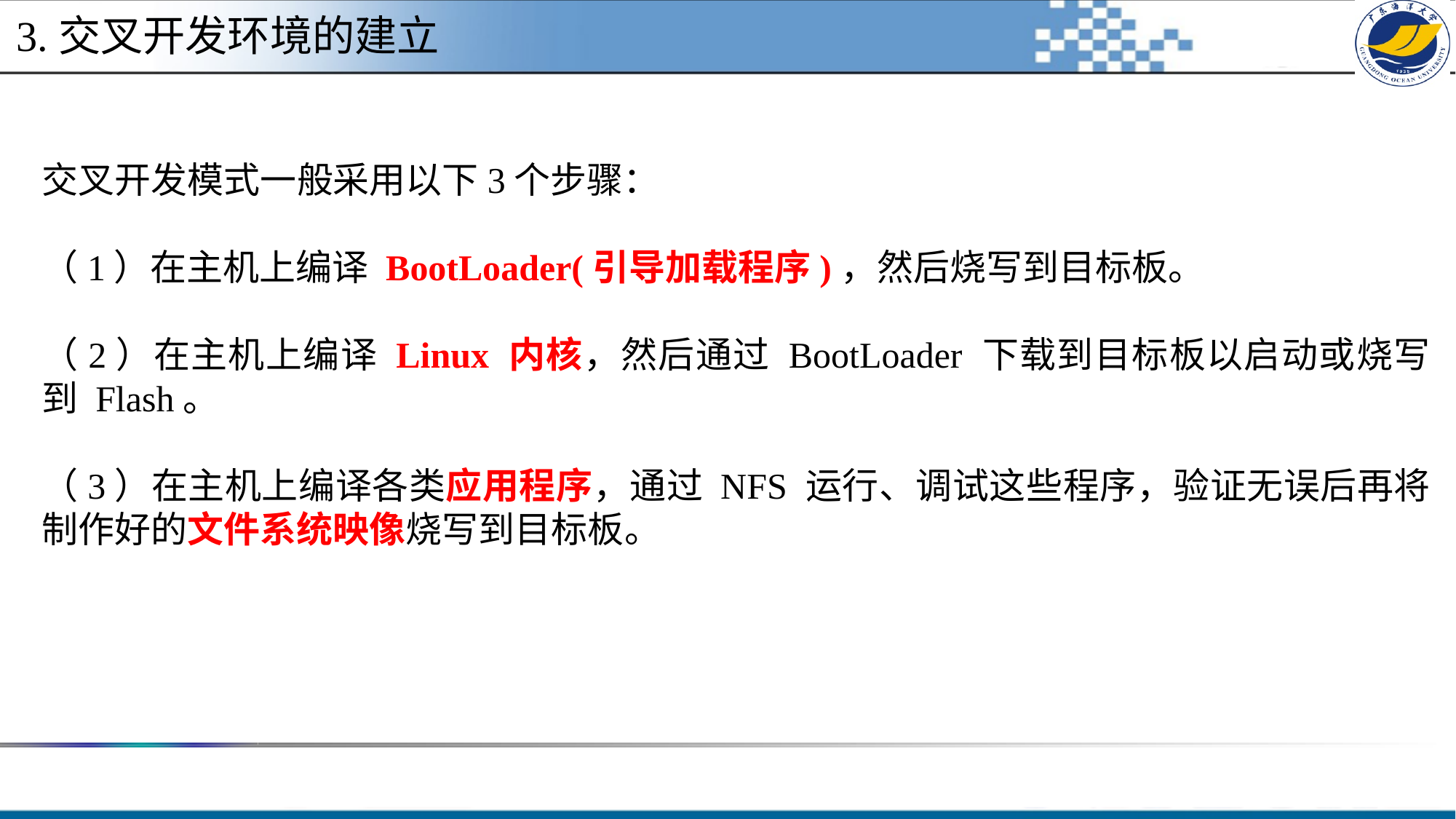

3.交叉开发环境的建立
交叉开发模式一般采用以下3个步骤：

（1）在主机上编译 BootLoader(引导加载程序)，然后烧写到目标板。

（2）在主机上编译 Linux 内核，然后通过 BootLoader 下载到目标板以启动或烧写到 Flash。

（3）在主机上编译各类应用程序，通过 NFS 运行、调试这些程序，验证无误后再将制作好的文件系统映像烧写到目标板。